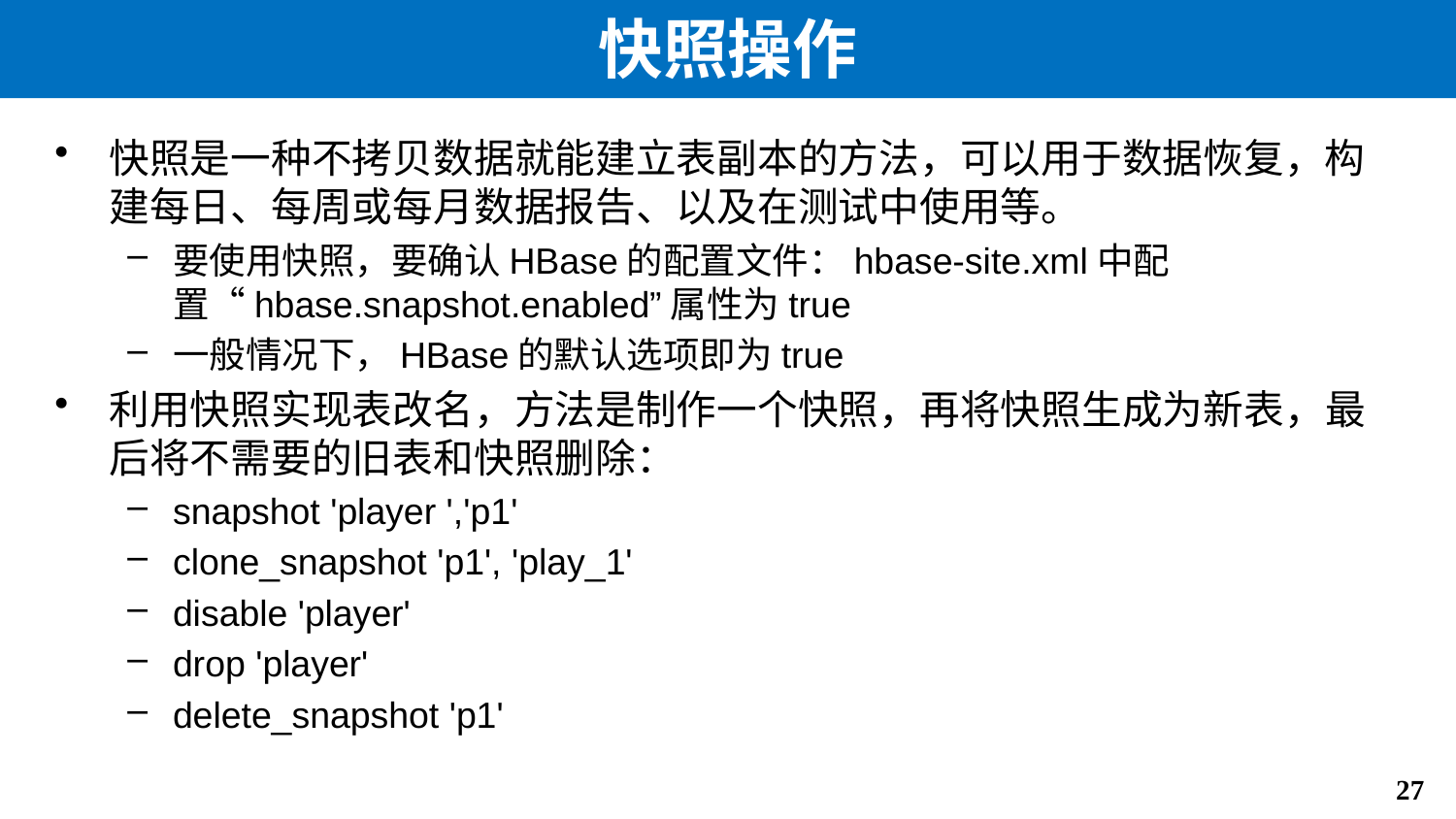

# 快照操作
快照是一种不拷贝数据就能建立表副本的方法，可以用于数据恢复，构建每日、每周或每月数据报告、以及在测试中使用等。
要使用快照，要确认HBase的配置文件：hbase-site.xml中配置“hbase.snapshot.enabled”属性为true
一般情况下，HBase的默认选项即为true
利用快照实现表改名，方法是制作一个快照，再将快照生成为新表，最后将不需要的旧表和快照删除：
snapshot 'player ','p1'
clone_snapshot 'p1', 'play_1'
disable 'player'
drop 'player'
delete_snapshot 'p1'